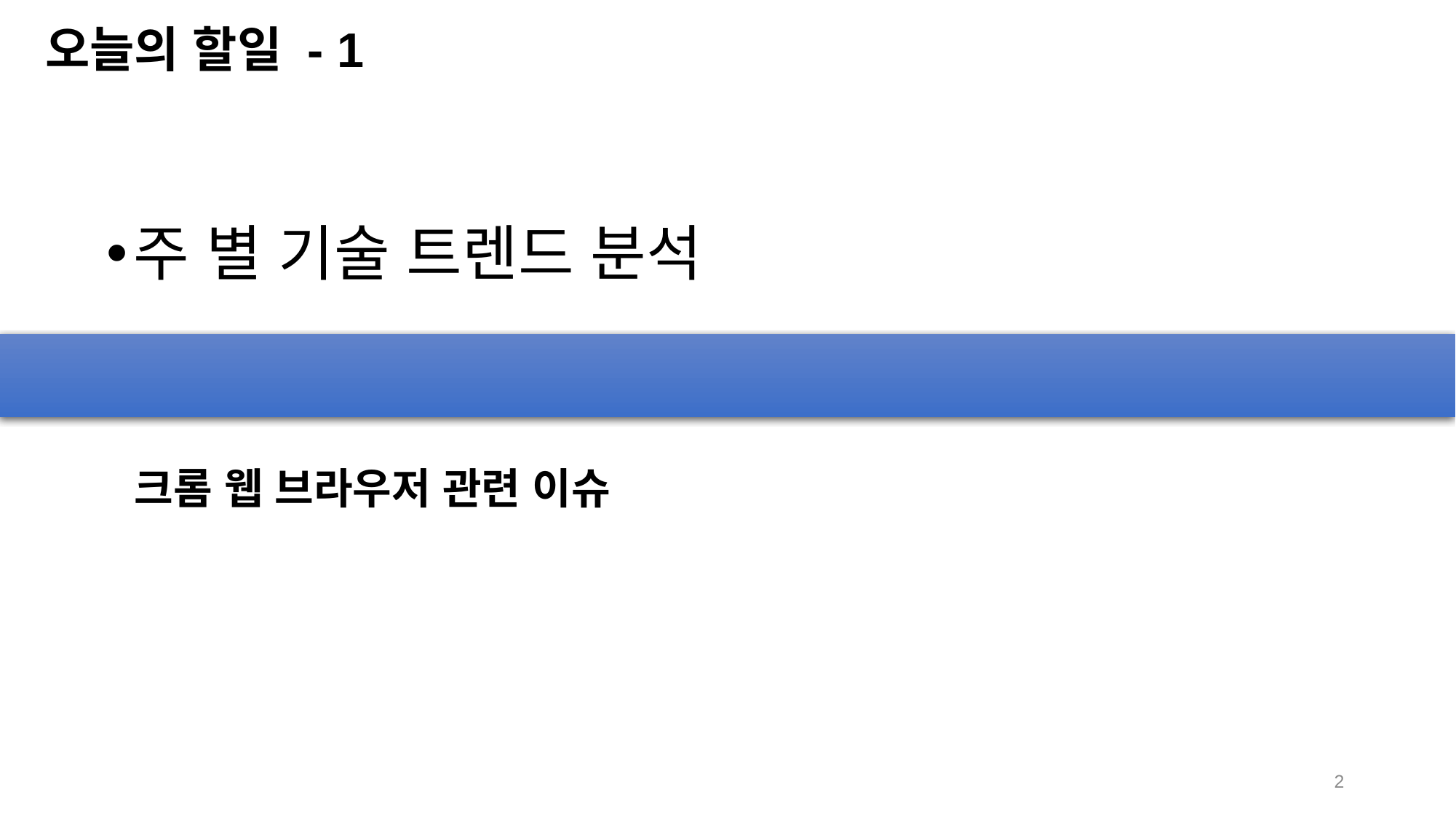

오늘의 할일 - 1
주 별 기술 트렌드 분석

크롬 웹 브라우저 관련 이슈
2